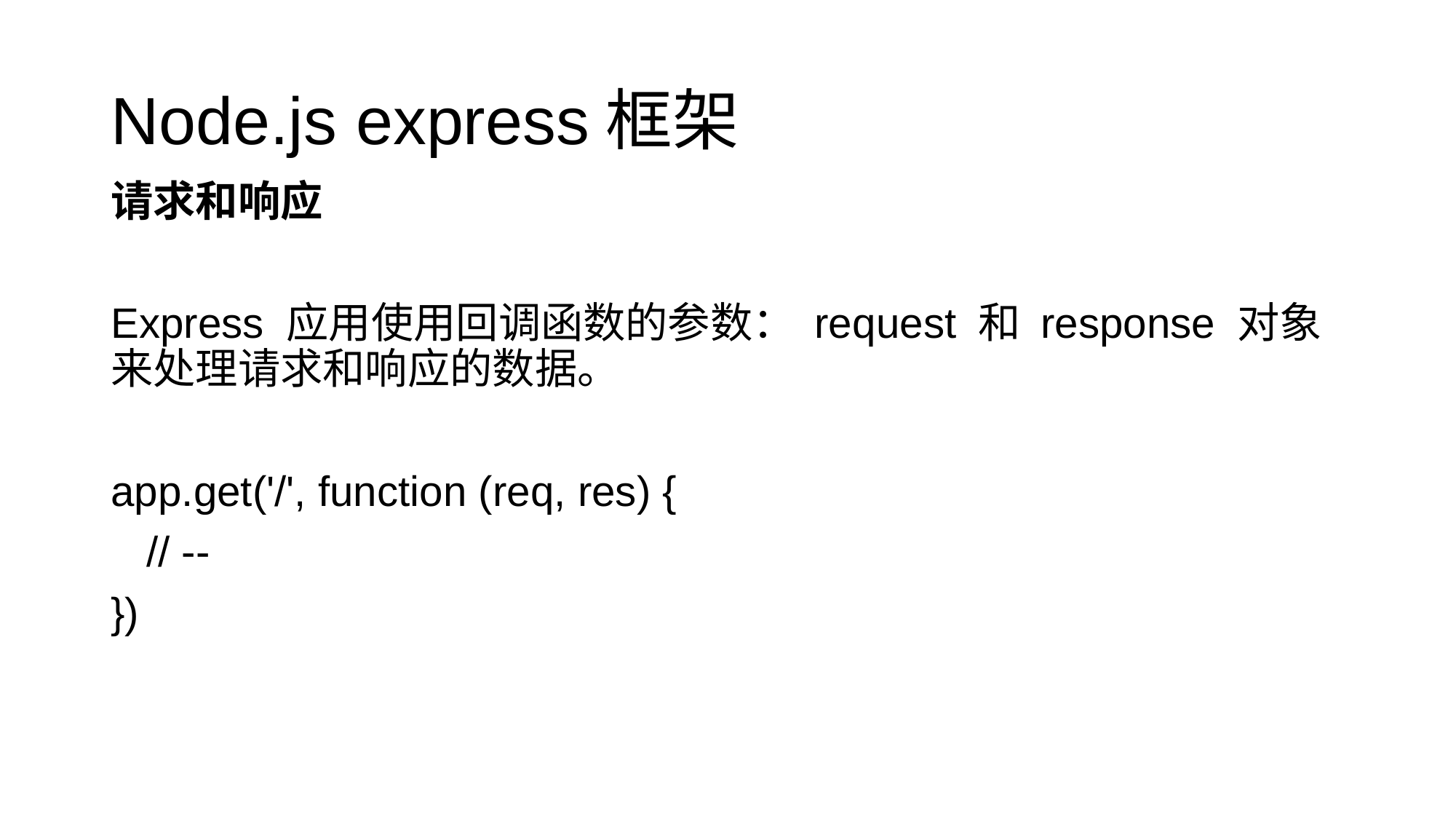

# Node.js express框架
请求和响应

Express 应用使用回调函数的参数： request 和 response 对象来处理请求和响应的数据。

app.get('/', function (req, res) {
   // --
})